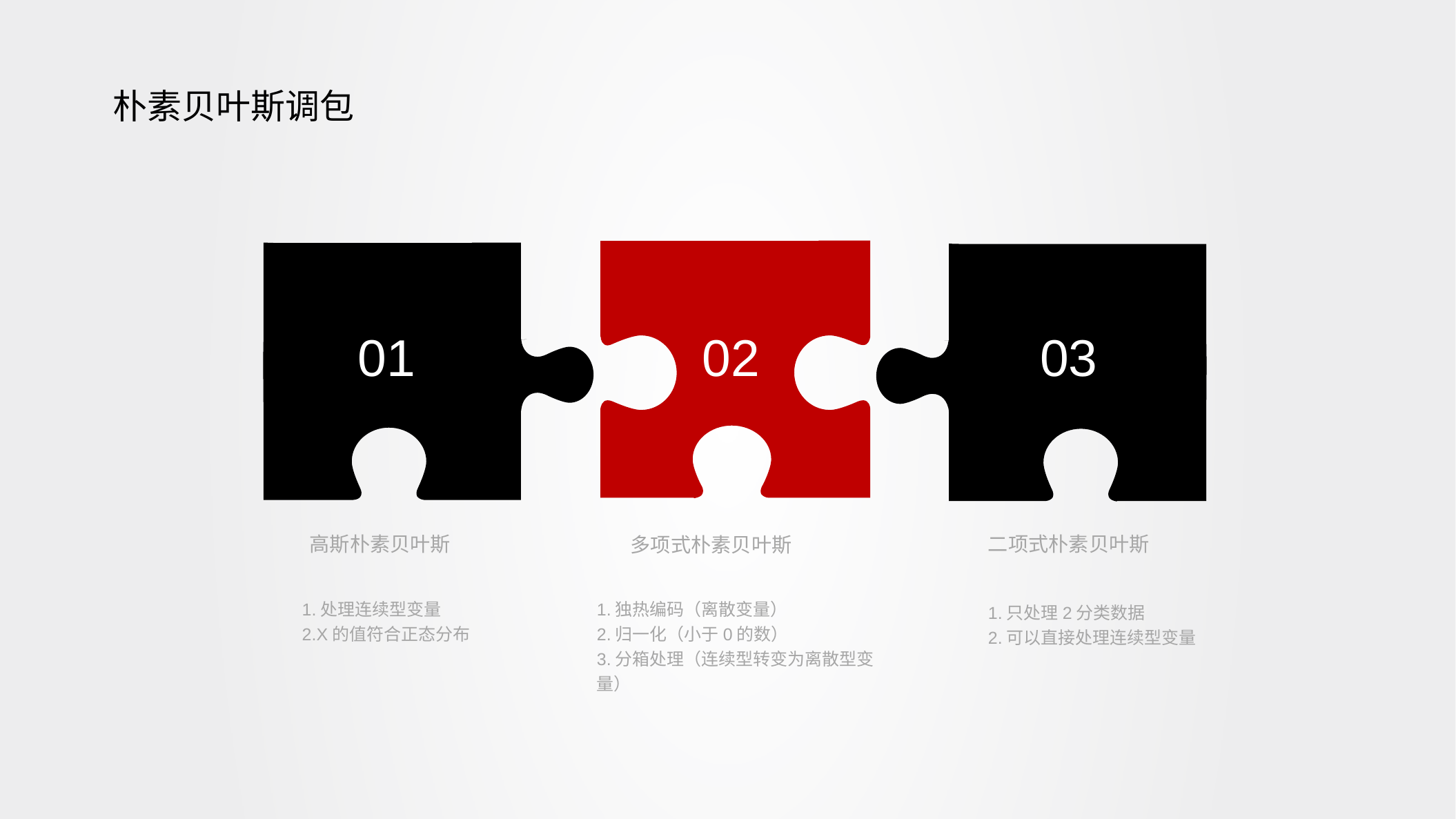

朴素贝叶斯调包

01
02
03
高斯朴素贝叶斯
二项式朴素贝叶斯
多项式朴素贝叶斯
1.处理连续型变量
2.X的值符合正态分布
1.独热编码（离散变量）
2.归一化（小于0的数）
3.分箱处理（连续型转变为离散型变量）
1.只处理2分类数据
2.可以直接处理连续型变量